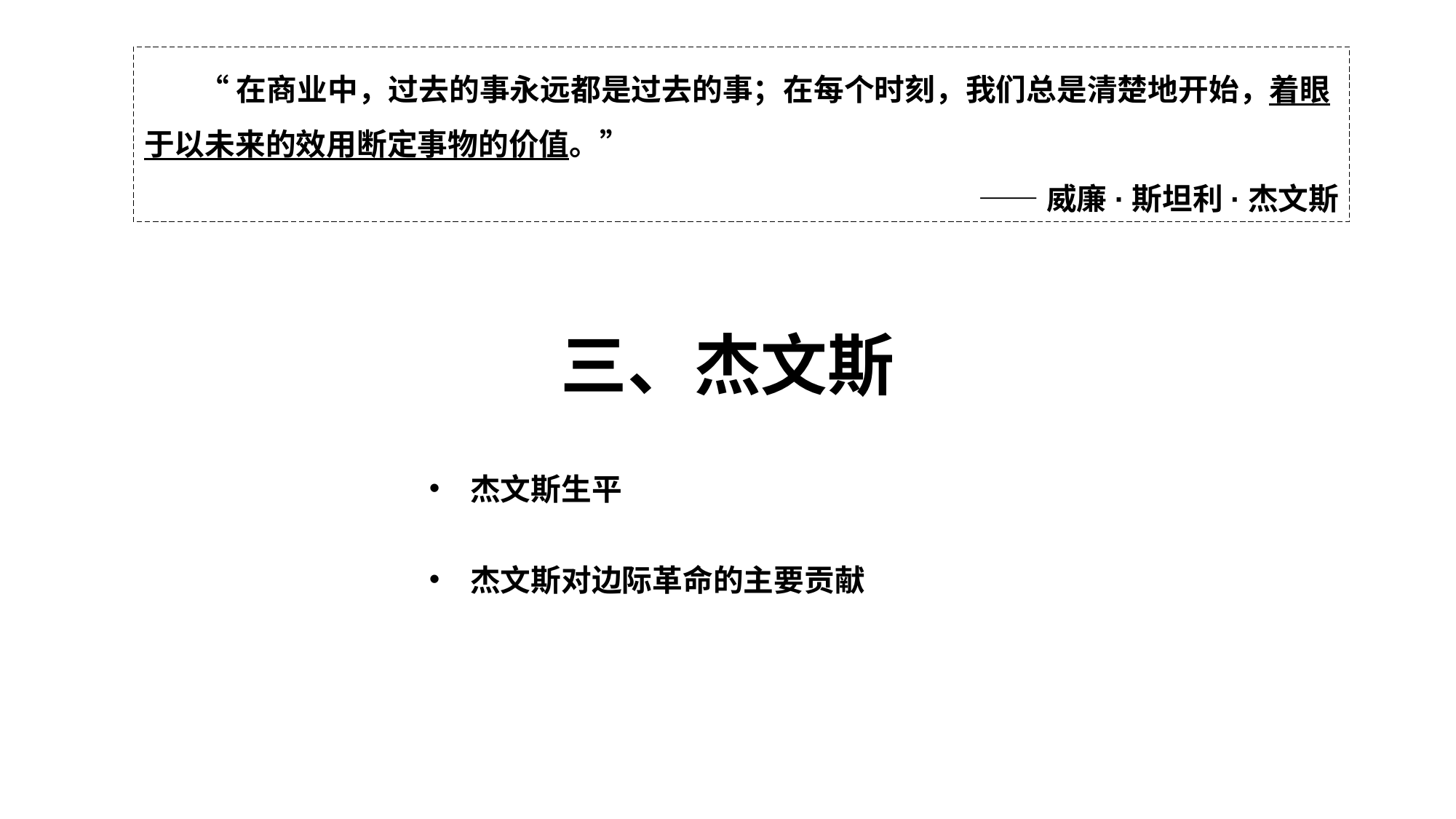

“在商业中，过去的事永远都是过去的事；在每个时刻，我们总是清楚地开始，着眼于以未来的效用断定事物的价值。”
——威廉·斯坦利·杰文斯
三、杰文斯
杰文斯生平
杰文斯对边际革命的主要贡献